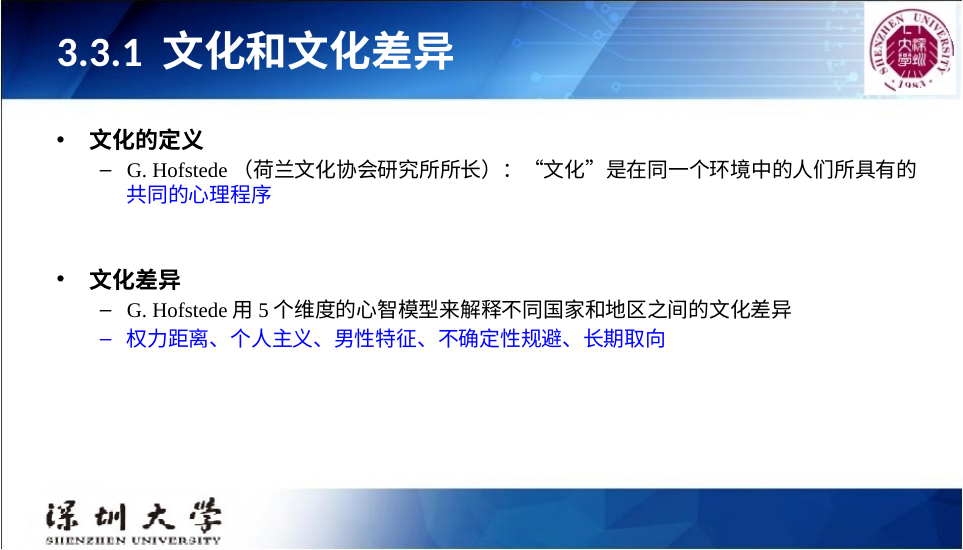

# 3.3.1 文化和文化差异
文化的定义
G. Hofstede（荷兰文化协会研究所所长）：“文化”是在同一个环境中的人们所具有的共同的心理程序

文化差异
G. Hofstede用5个维度的心智模型来解释不同国家和地区之间的文化差异
权力距离、个人主义、男性特征、不确定性规避、长期取向

27